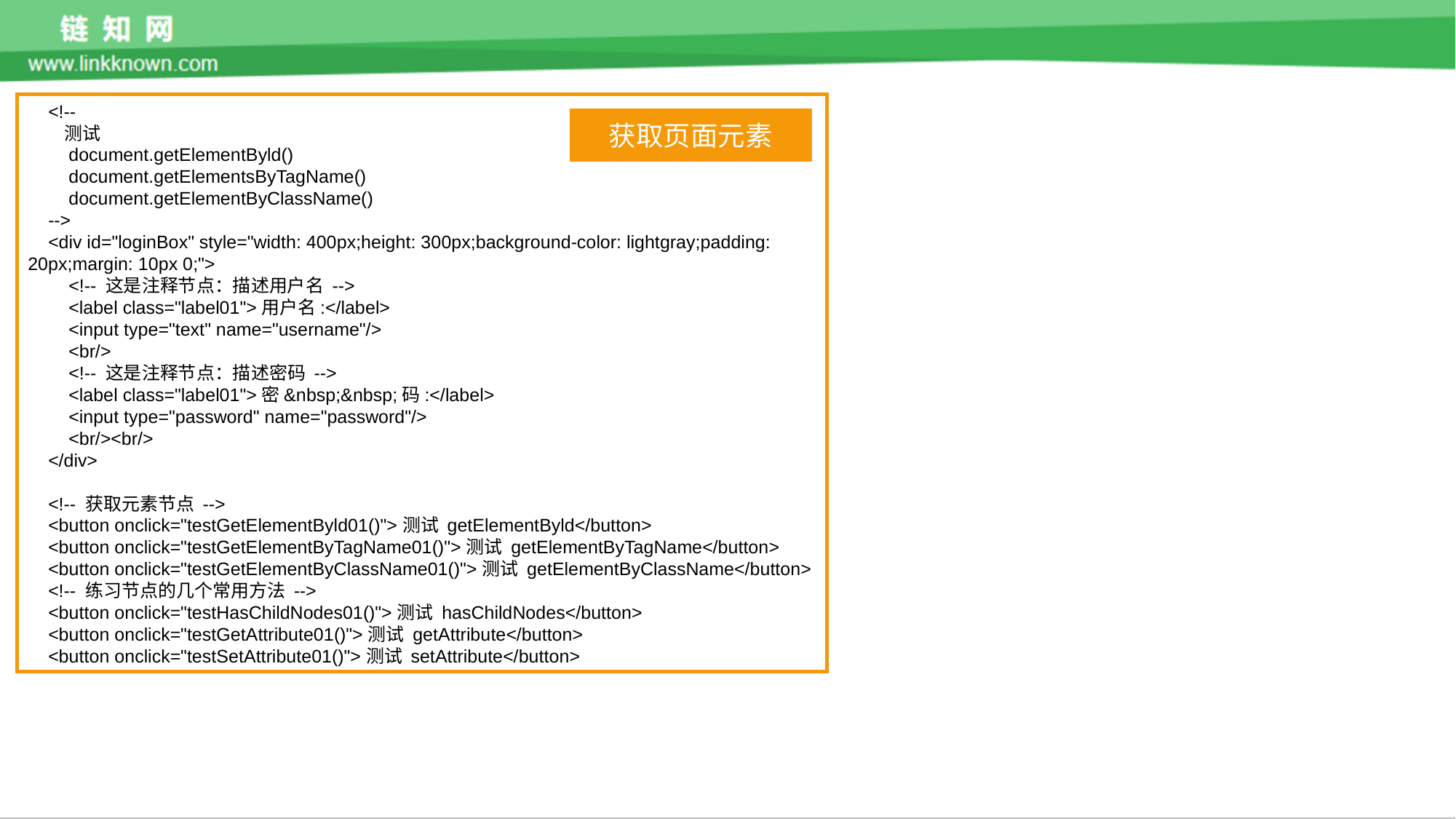

<!--
        测试
        document.getElementByld()
        document.getElementsByTagName()
        document.getElementByClassName()
    -->
    <div id="loginBox" style="width: 400px;height: 300px;background-color: lightgray;padding: 20px;margin: 10px 0;">
        <!-- 这是注释节点：描述用户名 -->
        <label class="label01">用户名:</label>
        <input type="text" name="username"/>
        <br/>
        <!-- 这是注释节点：描述密码 -->
        <label class="label01">密&nbsp;&nbsp;码:</label>
        <input type="password" name="password"/>
        <br/><br/>
    </div>

    <!-- 获取元素节点 -->
    <button onclick="testGetElementByld01()">测试 getElementByld</button>
    <button onclick="testGetElementByTagName01()">测试 getElementByTagName</button>
    <button onclick="testGetElementByClassName01()">测试 getElementByClassName</button>
    <!-- 练习节点的几个常用方法 -->
    <button onclick="testHasChildNodes01()">测试 hasChildNodes</button>
    <button onclick="testGetAttribute01()">测试 getAttribute</button>
    <button onclick="testSetAttribute01()">测试 setAttribute</button>
获取页面元素